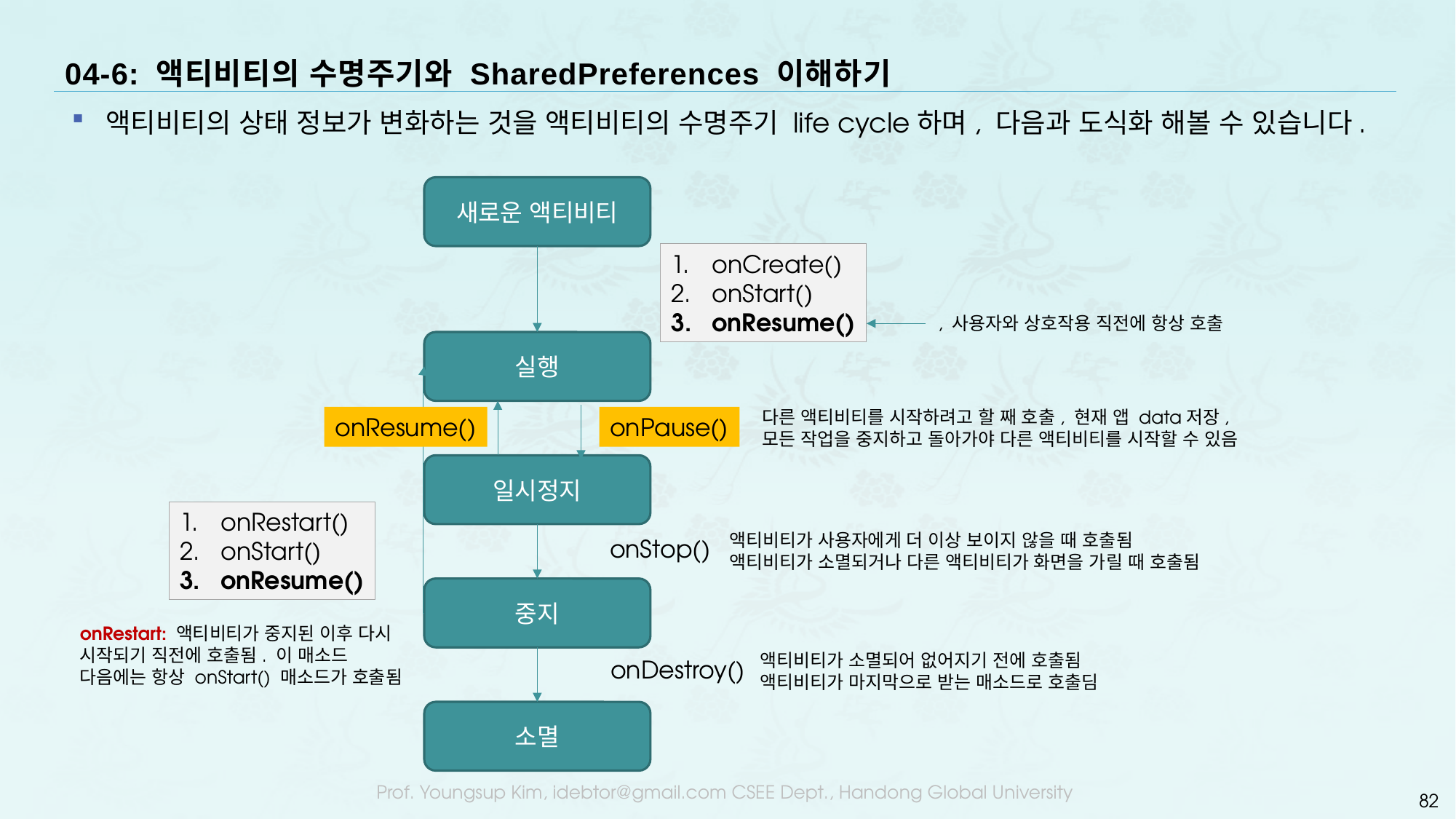

# 04-6: 액티비티의 수명주기와 SharedPreferences 이해하기
액티비티의 상태 정보가 변화하는 것을 액티비티의 수명주기 life cycle하며, 다음과 도식화 해볼 수 있습니다.

새로운 액티비티
onCreate()
onStart()
onResume()
실행
onResume()
onPause()
일시정지
onRestart()
onStart()
onResume()
onStop()
중지
onDestroy()
소멸
, 사용자와 상호작용 직전에 항상 호출
다른 액티비티를 시작하려고 할 째 호출, 현재 앱 data저장,
모든 작업을 중지하고 돌아가야 다른 액티비티를 시작할 수 있음
액티비티가 사용자에게 더 이상 보이지 않을 때 호출됨
액티비티가 소멸되거나 다른 액티비티가 화면을 가릴 때 호출됨
onRestart: 액티비티가 중지된 이후 다시 시작되기 직전에 호출됨. 이 매소드 다음에는 항상 onStart() 매소드가 호출됨
액티비티가 소멸되어 없어지기 전에 호출됨
액티비티가 마지막으로 받는 매소드로 호출딤
82